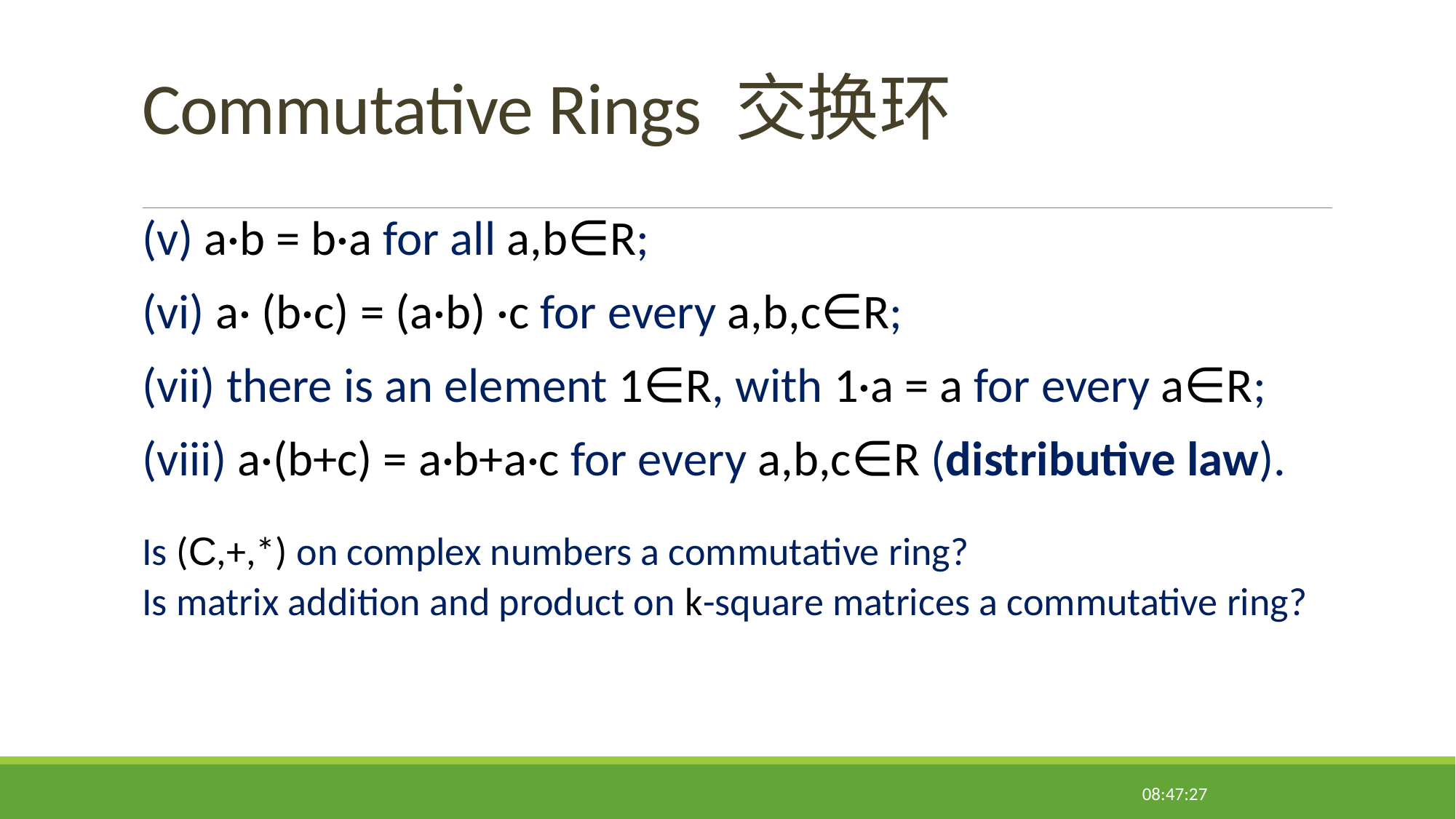

# Commutative Rings 交换环
(v) a·b = b·a for all a,b∈R;
(vi) a· (b·c) = (a·b) ·c for every a,b,c∈R;
(vii) there is an element 1∈R, with 1·a = a for every a∈R;
(viii) a·(b+c) = a·b+a·c for every a,b,c∈R (distributive law).
Is (C,+,*) on complex numbers a commutative ring?
Is matrix addition and product on k-square matrices a commutative ring?
08:47:27